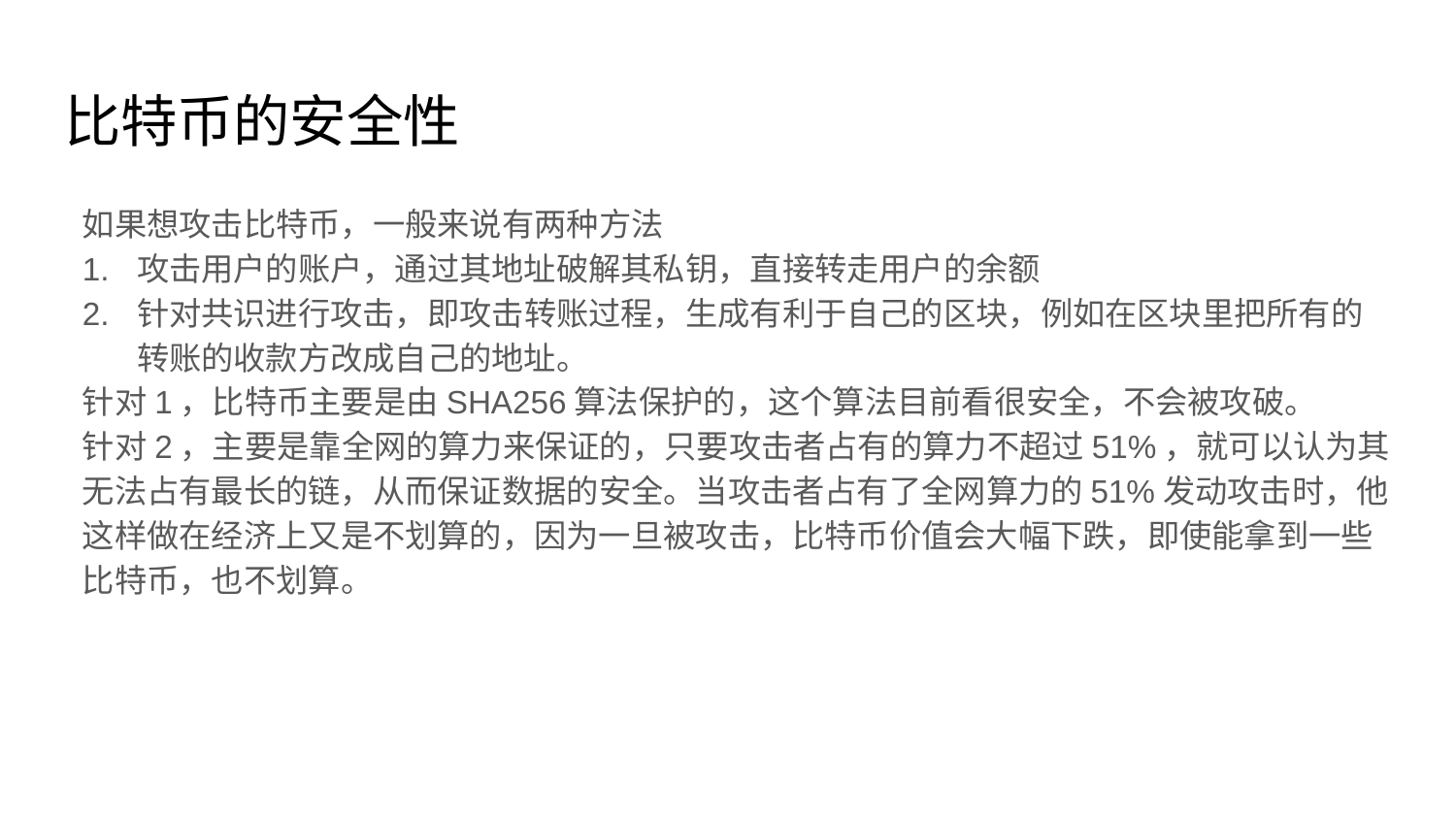

# 比特币的安全性
如果想攻击比特币，一般来说有两种方法
攻击用户的账户，通过其地址破解其私钥，直接转走用户的余额
针对共识进行攻击，即攻击转账过程，生成有利于自己的区块，例如在区块里把所有的转账的收款方改成自己的地址。
针对1，比特币主要是由SHA256算法保护的，这个算法目前看很安全，不会被攻破。
针对2，主要是靠全网的算力来保证的，只要攻击者占有的算力不超过51%，就可以认为其无法占有最长的链，从而保证数据的安全。当攻击者占有了全网算力的51%发动攻击时，他这样做在经济上又是不划算的，因为一旦被攻击，比特币价值会大幅下跌，即使能拿到一些比特币，也不划算。